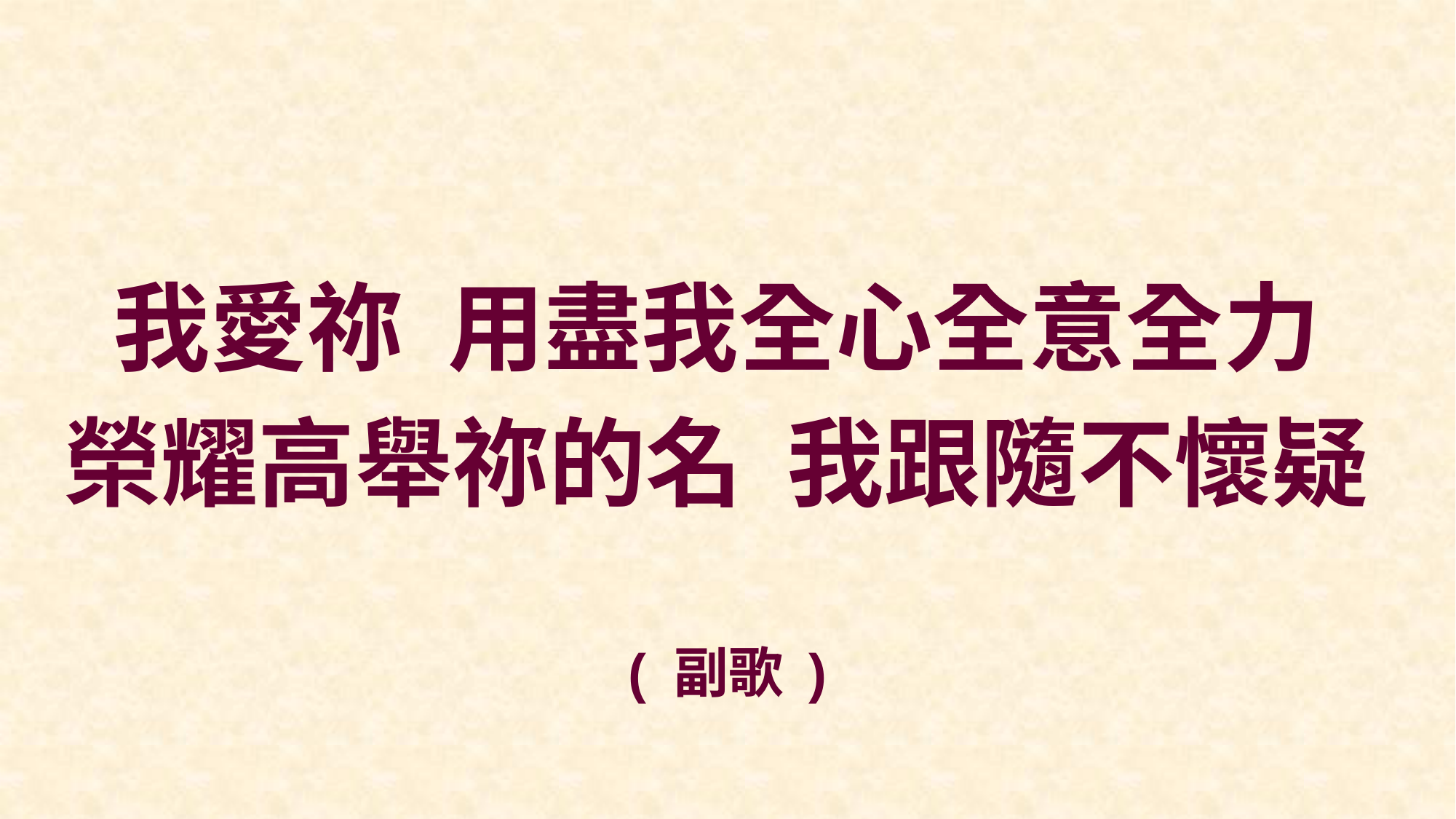

我愛祢  用盡我全心全意全力
榮耀高舉祢的名  我跟隨不懷疑
( 副歌 )